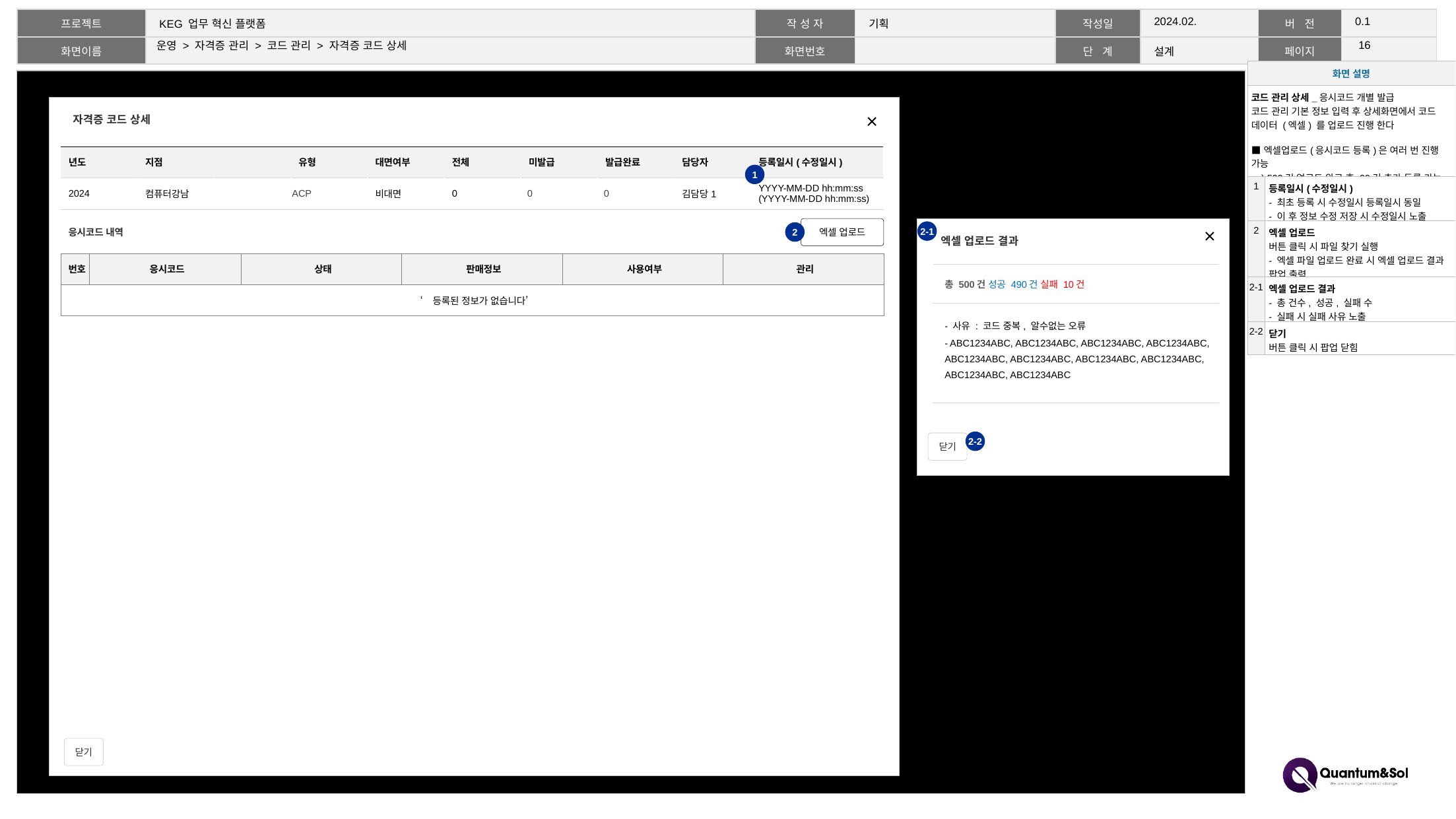

16

# 운영 > 자격증 관리 > 코드 관리 > 자격증 코드 상세
| 화면 설명 |  |
| --- | --- |
| 코드 관리 상세\_응시코드 개별 발급 코드 관리 기본 정보 입력 후 상세화면에서 코드 데이터 (엑셀) 를 업로드 진행 한다 ■엑셀업로드(응시코드 등록)은 여러 번 진행 가능 ex) 500건 업로드 완료 후 00건 추가 등록 가능 |  |
| 1 | 등록일시(수정일시) - 최초 등록 시 수정일시 등록일시 동일 - 이 후 정보 수정 저장 시 수정일시 노출 |
| 2 | 엑셀 업로드 버튼 클릭 시 파일 찾기 실행 - 엑셀 파일 업로드 완료 시 엑셀 업로드 결과 팝업 출력 |
| 2-1 | 엑셀 업로드 결과 - 총 건수, 성공, 실패 수 - 실패 시 실패 사유 노출 |
| 2-2 | 닫기 버튼 클릭 시 팝업 닫힘 |
자격증 코드 상세
| 년도 | 지점 |  | 유형 | 대면여부 | 전체 | 미발급 | 발급완료 | 담당자 | 등록일시(수정일시) |
| --- | --- | --- | --- | --- | --- | --- | --- | --- | --- |
| 2024 | 컴퓨터강남 |  | ACP | 비대면 | 0 | 0 | 0 | 김담당1 | YYYY-MM-DD hh:mm:ss (YYYY-MM-DD hh:mm:ss) |
1
응시코드 내역
엑셀 업로드
엑셀 업로드 결과
2-1
2
| 번호 | 응시코드 | 상태 | 판매정보 | 사용여부 | 관리 |
| --- | --- | --- | --- | --- | --- |
| ‘등록된 정보가 없습니다’ |  |  |  |  |  |
| 총 500건 성공 490건 실패 10건 |
| --- |
| - 사유 : 코드 중복, 알수없는 오류 - ABC1234ABC, ABC1234ABC, ABC1234ABC, ABC1234ABC, ABC1234ABC, ABC1234ABC, ABC1234ABC, ABC1234ABC, ABC1234ABC, ABC1234ABC |
2-2
닫기
닫기